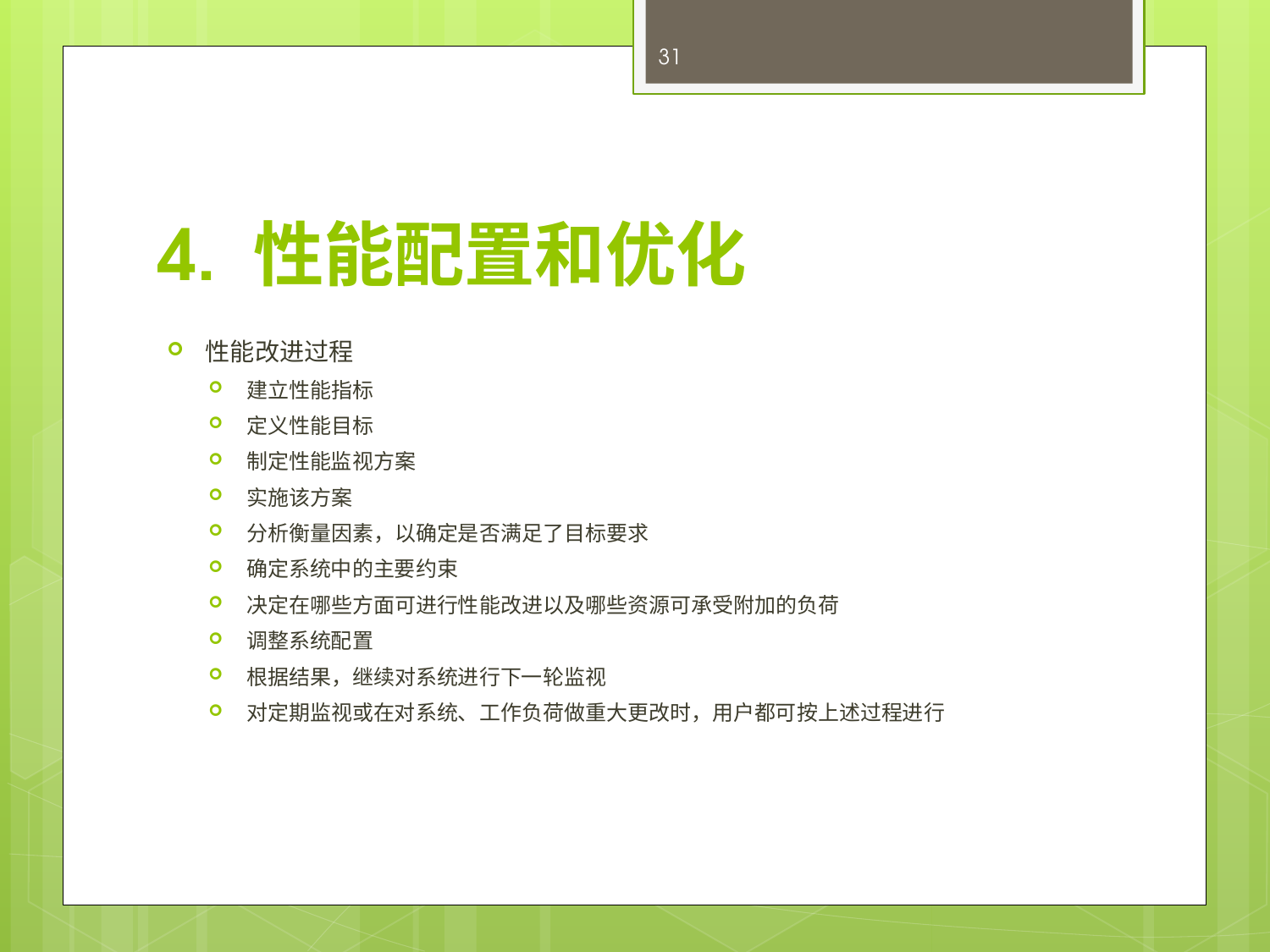

31
# 4. 性能配置和优化
性能改进过程
建立性能指标
定义性能目标
制定性能监视方案
实施该方案
分析衡量因素，以确定是否满足了目标要求
确定系统中的主要约束
决定在哪些方面可进行性能改进以及哪些资源可承受附加的负荷
调整系统配置
根据结果，继续对系统进行下一轮监视
对定期监视或在对系统、工作负荷做重大更改时，用户都可按上述过程进行